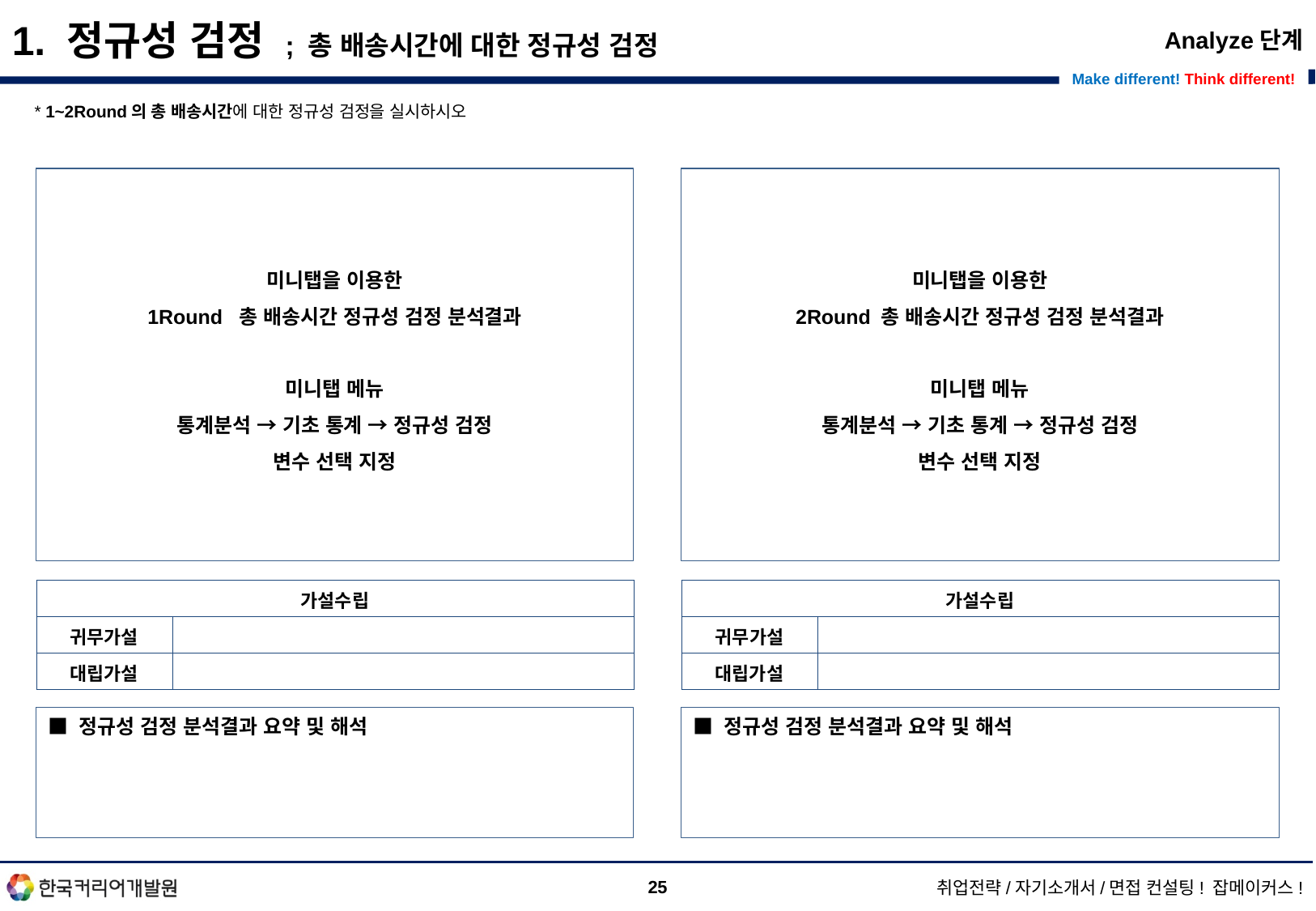

1. 정규성 검정 ; 총 배송시간에 대한 정규성 검정
Analyze단계
* 1~2Round의 총 배송시간에 대한 정규성 검정을 실시하시오
미니탭을 이용한
1Round  총 배송시간 정규성 검정 분석결과

미니탭 메뉴
통계분석 → 기초 통계 → 정규성 검정
변수 선택 지정
미니탭을 이용한
2Round 총 배송시간 정규성 검정 분석결과

미니탭 메뉴
통계분석 → 기초 통계 → 정규성 검정
변수 선택 지정
| 가설수립 |  |  |
| --- | --- | --- |
| 귀무가설 |  |  |
| 대립가설 |  |  |
| 가설수립 |  |  |
| --- | --- | --- |
| 귀무가설 |  |  |
| 대립가설 |  |  |
■ 정규성 검정 분석결과 요약 및 해석
■ 정규성 검정 분석결과 요약 및 해석